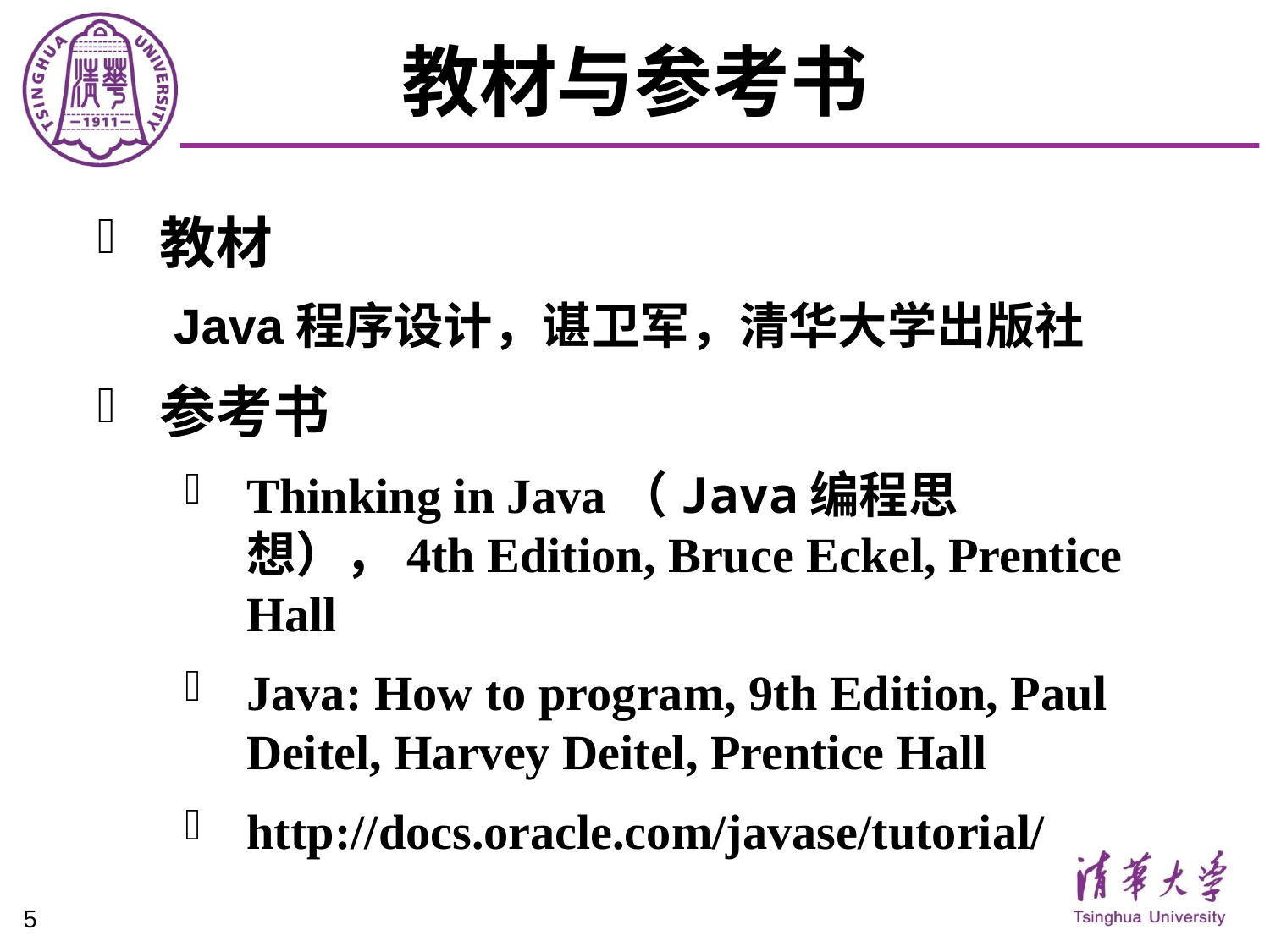

# 教材与参考书
教材
	 Java程序设计，谌卫军，清华大学出版社
参考书
Thinking in Java（Java编程思想），4th Edition, Bruce Eckel, Prentice Hall
Java: How to program, 9th Edition, Paul Deitel, Harvey Deitel, Prentice Hall
http://docs.oracle.com/javase/tutorial/
5